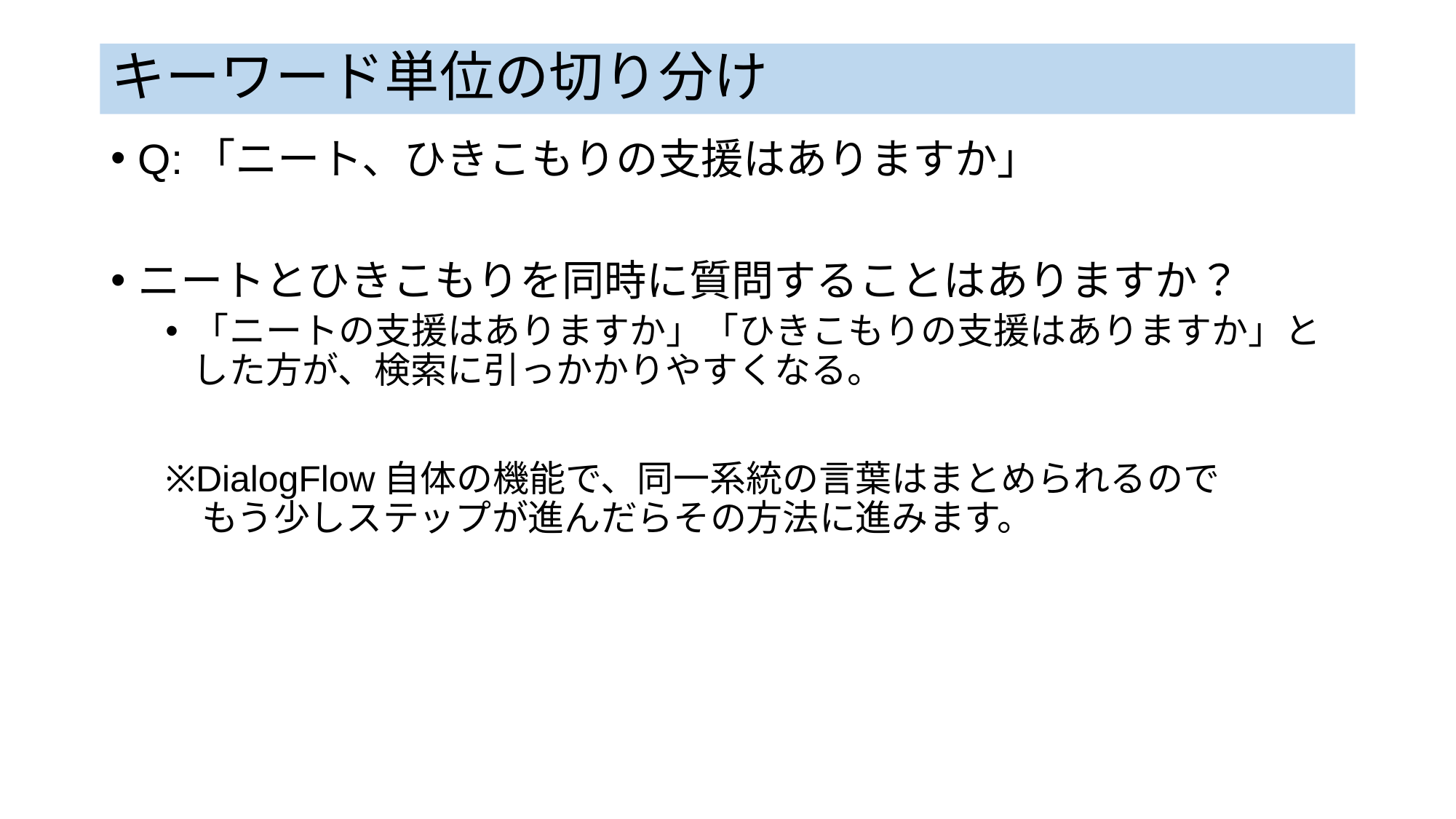

# キーワード単位の切り分け
Q:「ニート、ひきこもりの支援はありますか」

ニートとひきこもりを同時に質問することはありますか？
「ニートの支援はありますか」「ひきこもりの支援はありますか」と
した方が、検索に引っかかりやすくなる。

※DialogFlow自体の機能で、同一系統の言葉はまとめられるので
　もう少しステップが進んだらその方法に進みます。